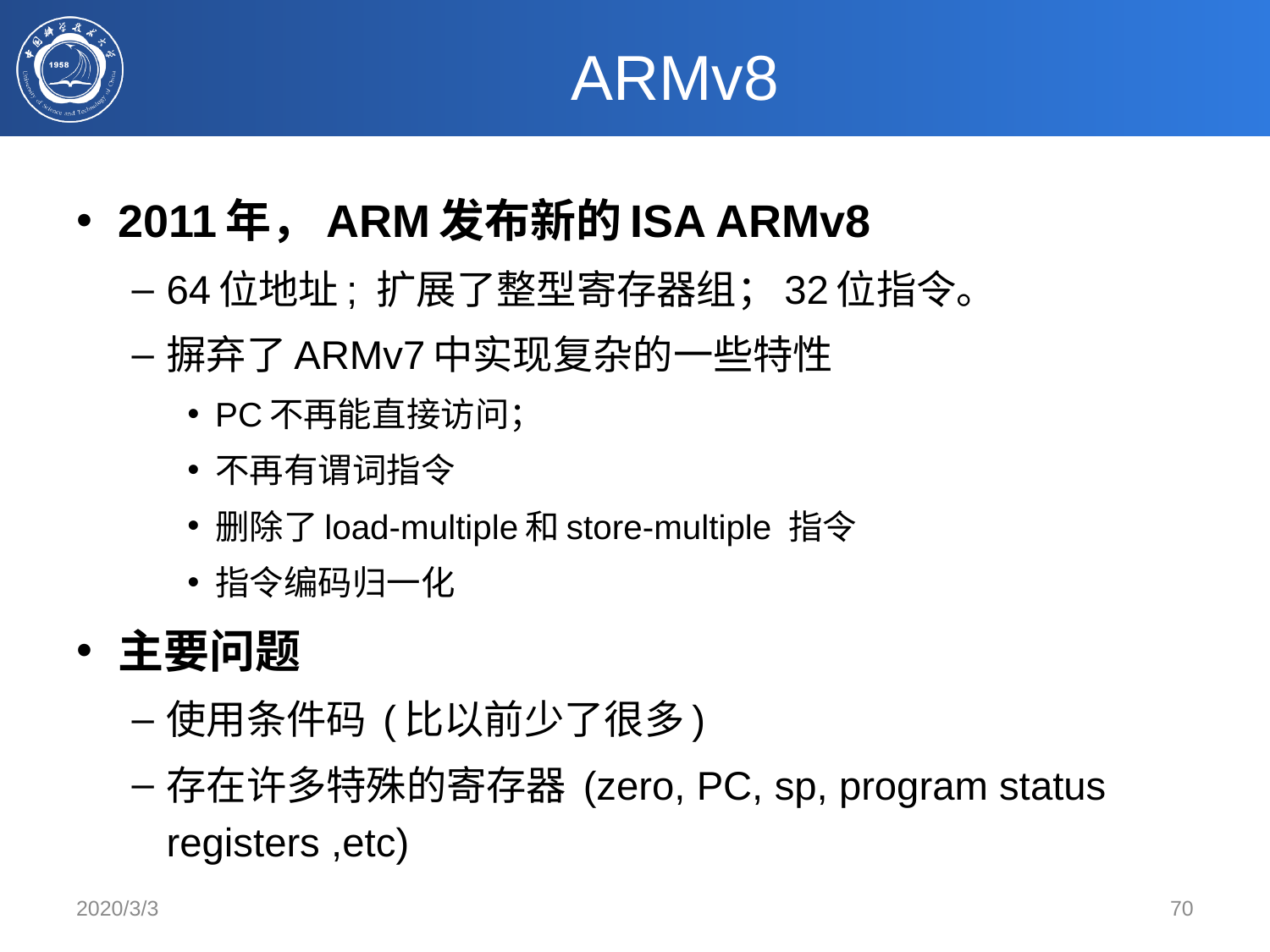

# ARMv8
2011年，ARM发布新的ISA ARMv8
64位地址; 扩展了整型寄存器组；32位指令。
摒弃了ARMv7中实现复杂的一些特性
PC不再能直接访问；
不再有谓词指令
删除了load-multiple和store-multiple 指令
指令编码归一化
主要问题
使用条件码 (比以前少了很多)
存在许多特殊的寄存器 (zero, PC, sp, program status registers ,etc)
2020/3/3
70